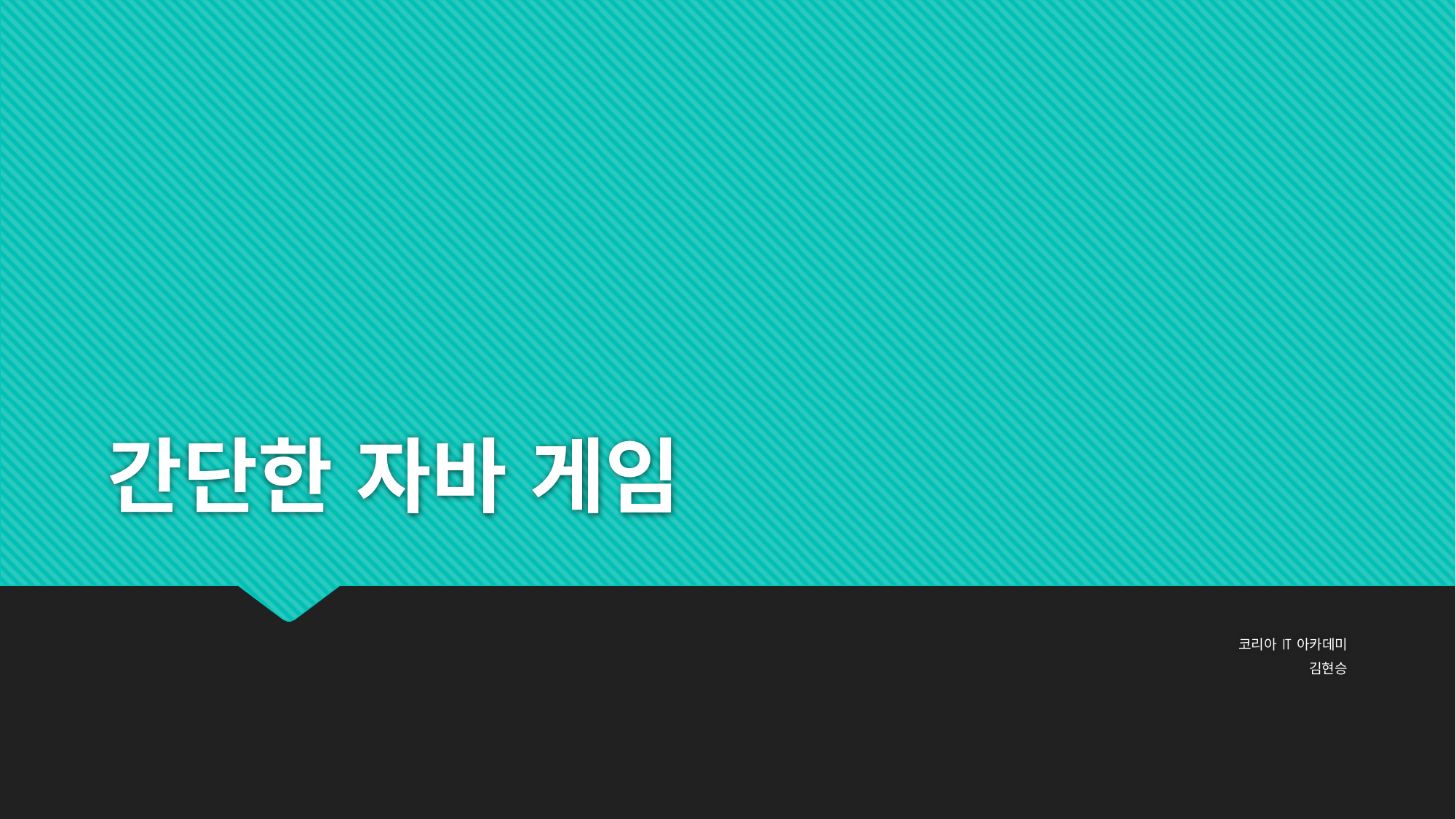

# 간단한 자바 게임
코리아 IT 아카데미
김현승